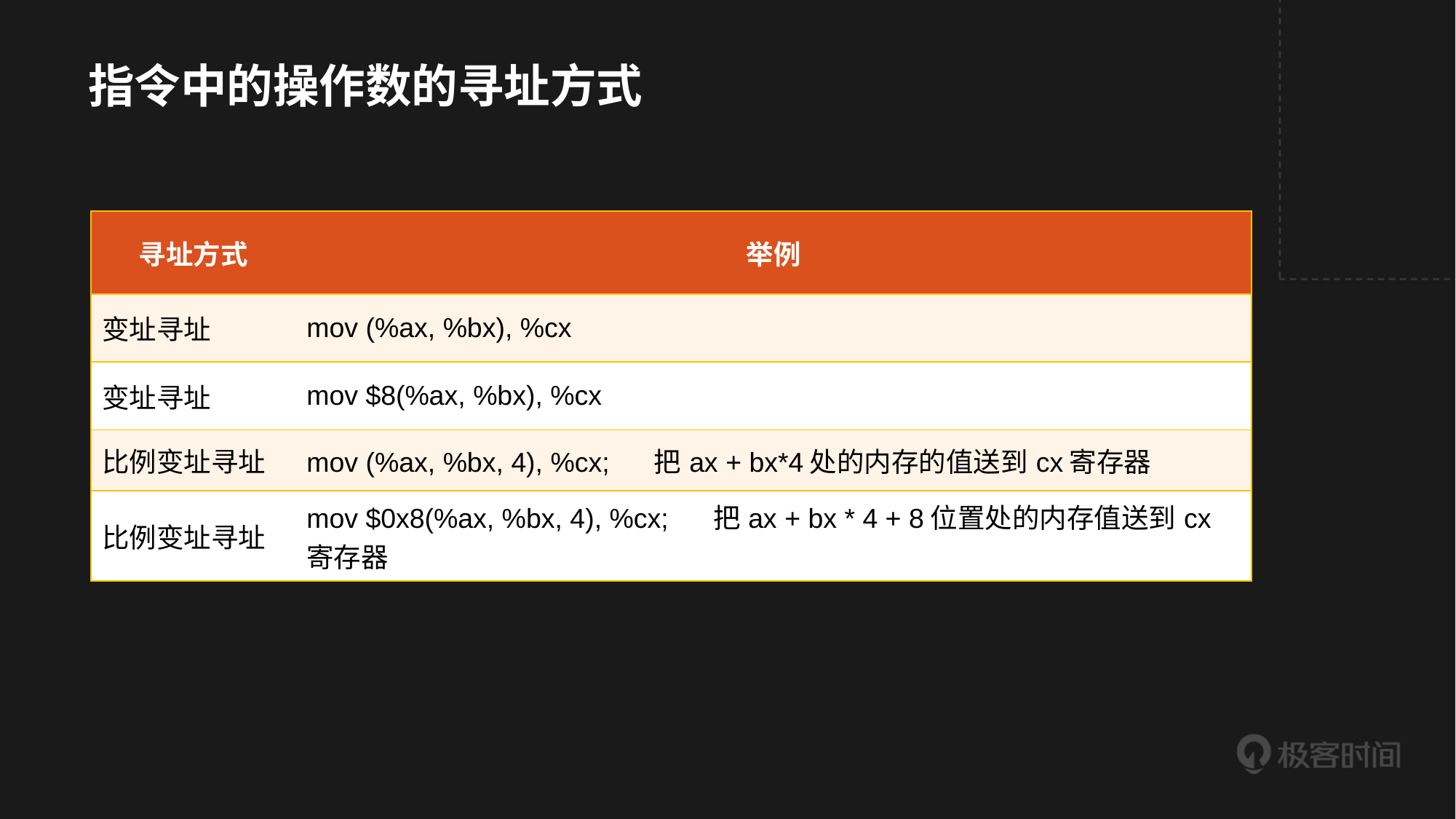

指令中的操作数的寻址方式
| 寻址方式 | 举例 |
| --- | --- |
| 变址寻址 | mov (%ax, %bx), %cx |
| 变址寻址 | mov $8(%ax, %bx), %cx |
| 比例变址寻址 | mov (%ax, %bx, 4), %cx; 把ax + bx\*4处的内存的值送到cx寄存器 |
| 比例变址寻址 | mov $0x8(%ax, %bx, 4), %cx; 把ax + bx \* 4 + 8位置处的内存值送到cx寄存器 |